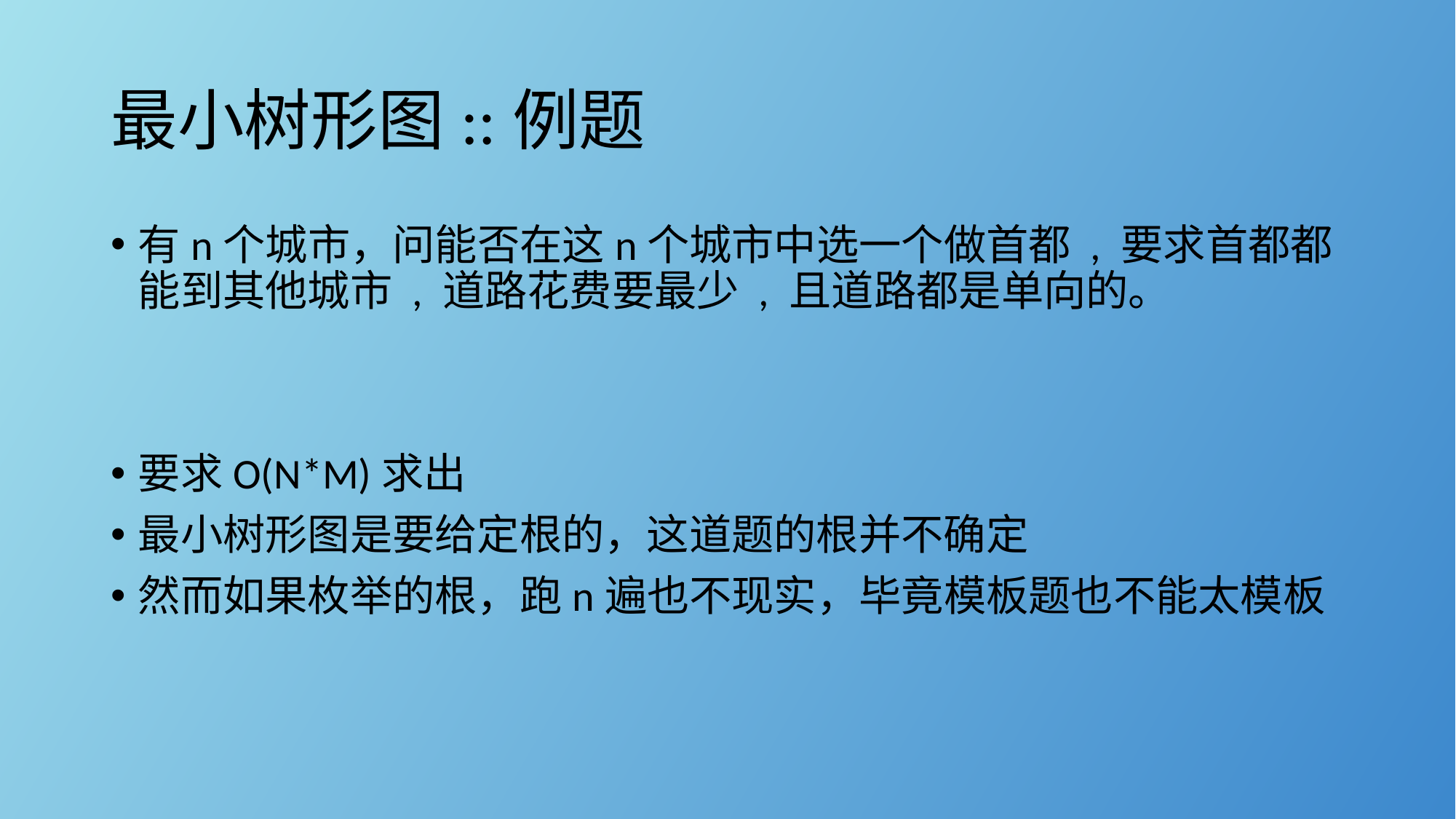

# 最小树形图::例题
有n个城市，问能否在这n个城市中选一个做首都 , 要求首都都能到其他城市 , 道路花费要最少 , 且道路都是单向的。

要求O(N*M)求出
最小树形图是要给定根的，这道题的根并不确定
然而如果枚举的根，跑n遍也不现实，毕竟模板题也不能太模板